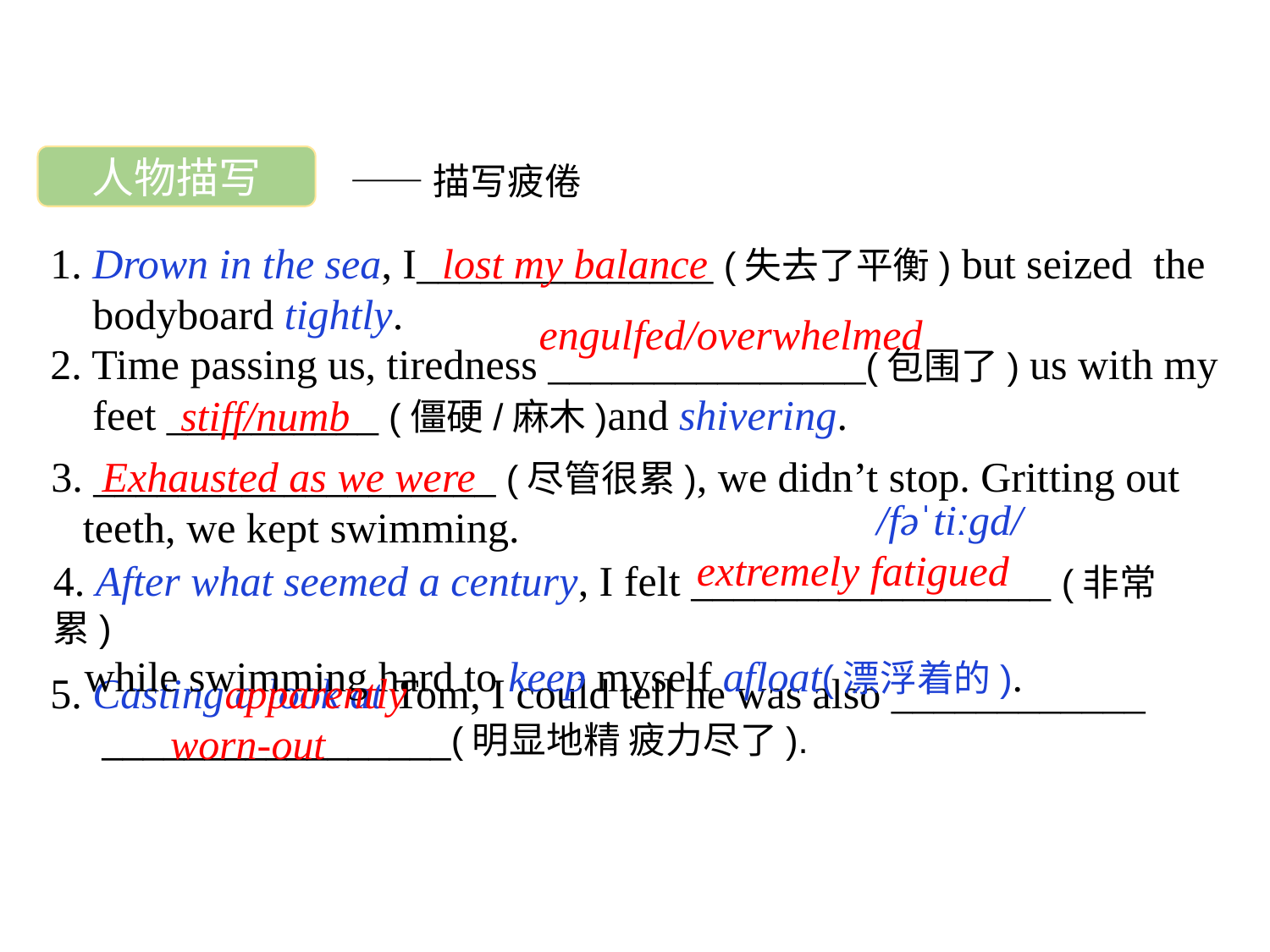

人物描写
——描写疲倦
1. Drown in the sea, I______________ (失去了平衡) but seized  the
    bodyboard tightly.
lost my balance
engulfed/overwhelmed
2. Time passing us, tiredness _______________(包围了) us with my
    feet __________ (僵硬/麻木)and shivering.
stiff/numb
 3. ___________________ (尽管很累), we didn’t stop. Gritting out
    teeth, we kept swimming.
Exhausted as we were
                 /fəˈtiːgd/
extremely fatigued
4. After what seemed a century, I felt _________________ (非常累)
   while swimming hard to keep myself afloat(漂浮着的).
5. Casting a look at Tom, I could tell he was also ____________
     _________________(明显地精 疲力尽了).
                                                                                                                                 apparently
worn-out